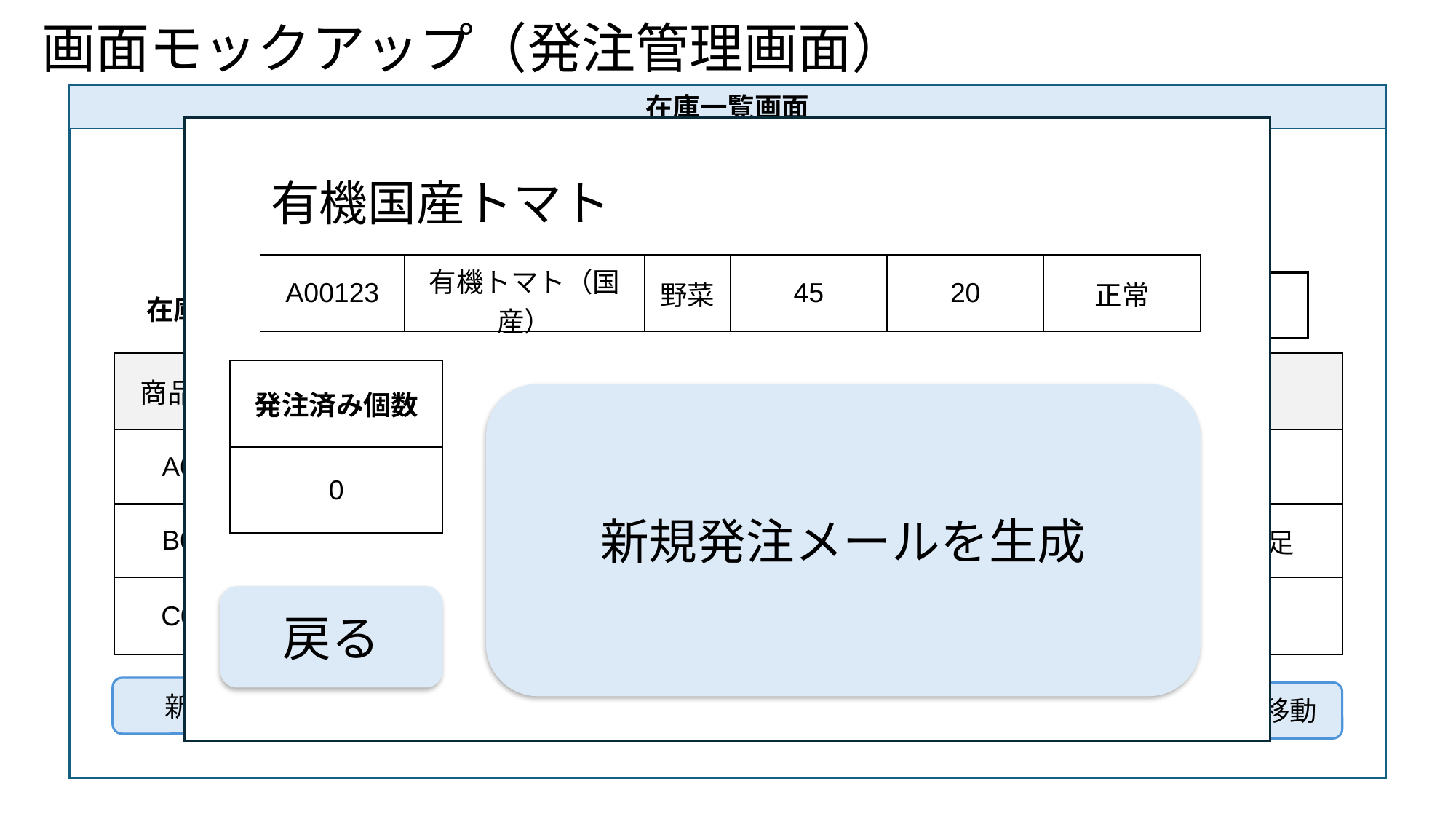

# 画面モックアップ（発注管理画面）
在庫一覧画面

在庫管理システム
有機国産トマト
| A00123 | 有機トマト（国産） | 野菜 | 45 | 20 | 正常 |
| --- | --- | --- | --- | --- | --- |

検索:
在庫一覧
| 商品コード | 商品名 | カテゴリ | 在庫数 | 闘値 | 状態 |
| --- | --- | --- | --- | --- | --- |
| A00123 | 有機トマト（国産） | 野菜 | 45 | 20 | 正常 |
| B00456 | 牛乳 | 乳製品 | 12 | 15 | 在庫不足 |
| C00789 | お米（コシヒカリ5kg） | 穀物 | 28 | 25 | 正常 |
| 発注済み個数 |
| --- |
| 0 |
新規発注メールを生成
戻る
新規
編集
発注
詳細
在庫移動